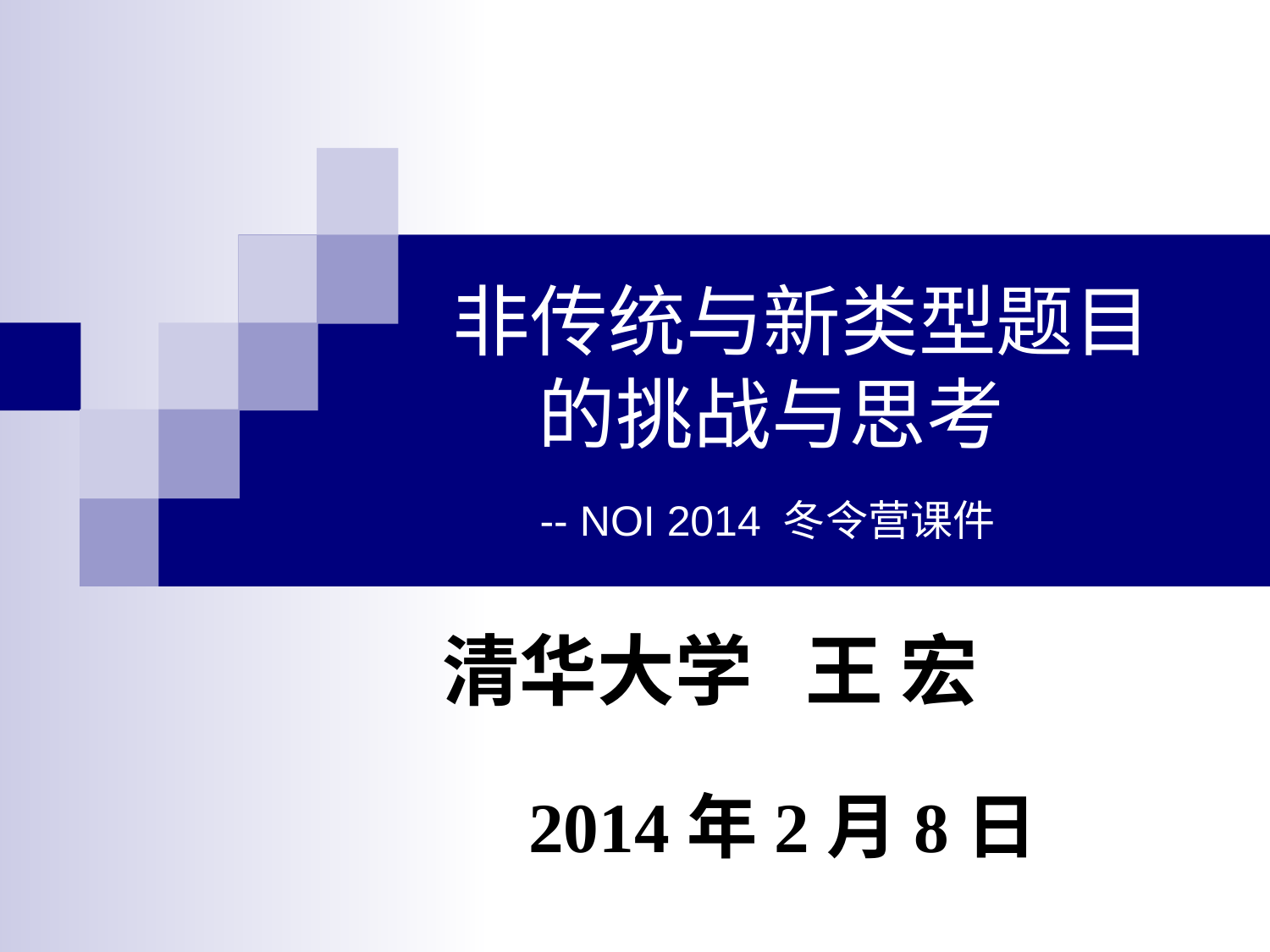

# 非传统与新类型题目 的挑战与思考 -- NOI 2014 冬令营课件
          清华大学   王 宏

             2014年2月8日